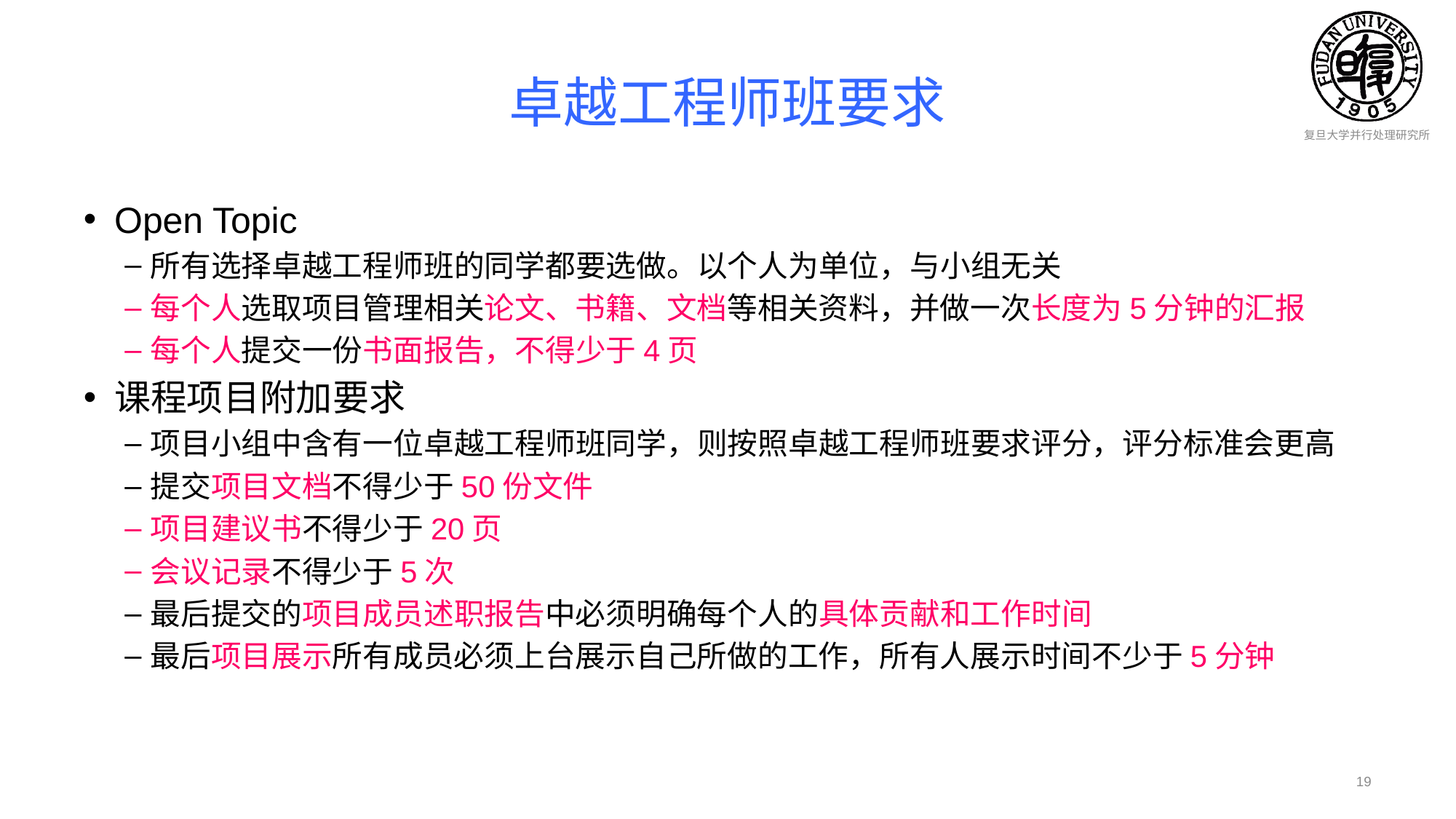

# 卓越工程师班要求
复旦大学并行处理研究所
Open Topic
所有选择卓越工程师班的同学都要选做。以个人为单位，与小组无关
每个人选取项目管理相关论文、书籍、文档等相关资料，并做一次长度为5分钟的汇报
每个人提交一份书面报告，不得少于4页
课程项目附加要求
项目小组中含有一位卓越工程师班同学，则按照卓越工程师班要求评分，评分标准会更高
提交项目文档不得少于50份文件
项目建议书不得少于20页
会议记录不得少于5次
最后提交的项目成员述职报告中必须明确每个人的具体贡献和工作时间
最后项目展示所有成员必须上台展示自己所做的工作，所有人展示时间不少于5分钟

19